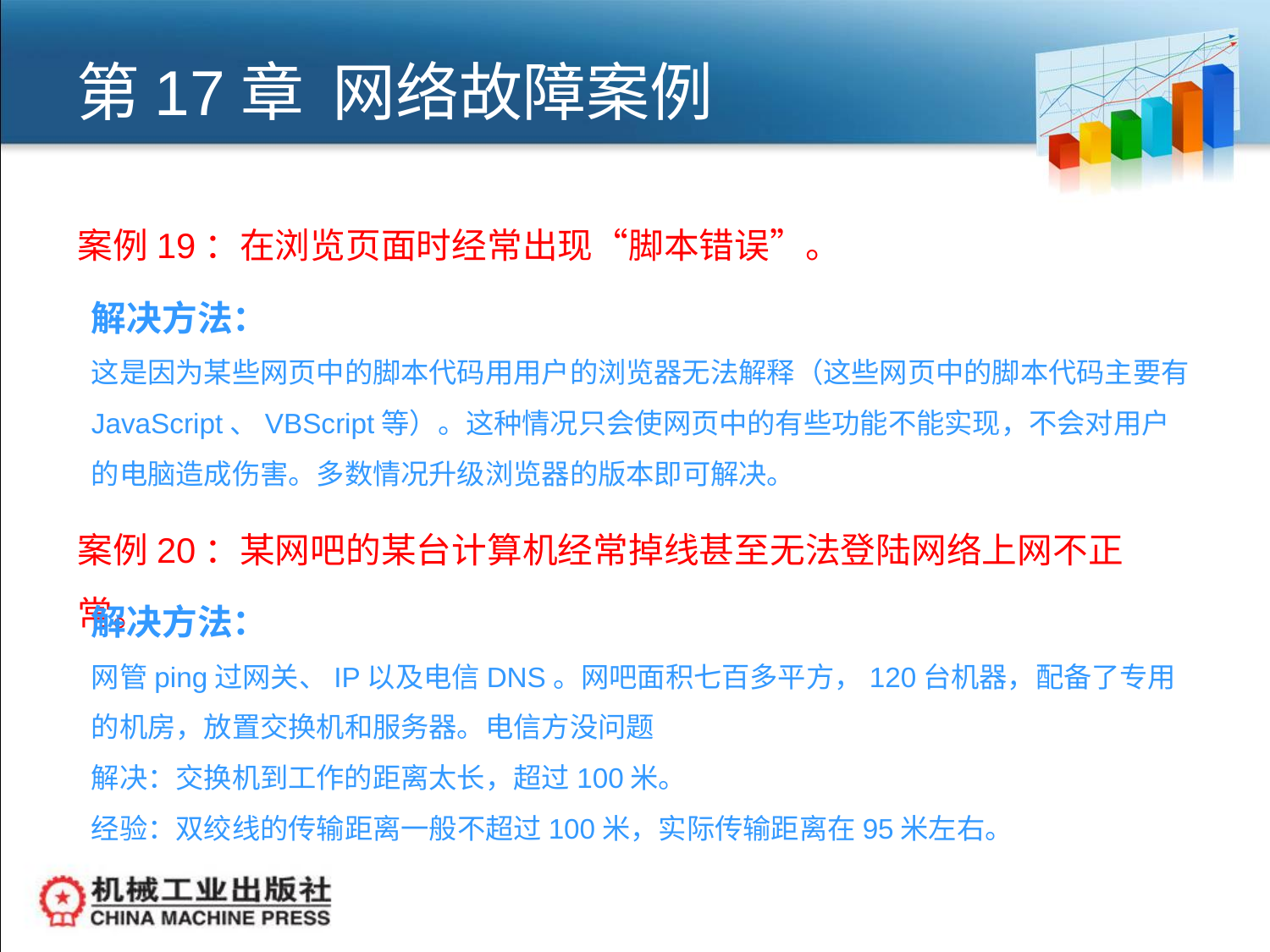

# 第17章  网络故障案例
案例19：在浏览页面时经常出现“脚本错误”。
解决方法：
这是因为某些网页中的脚本代码用用户的浏览器无法解释（这些网页中的脚本代码主要有JavaScript、VBScript等）。这种情况只会使网页中的有些功能不能实现，不会对用户的电脑造成伤害。多数情况升级浏览器的版本即可解决。
案例20：某网吧的某台计算机经常掉线甚至无法登陆网络上网不正常。
解决方法：
网管ping过网关、IP以及电信DNS。网吧面积七百多平方，120台机器，配备了专用的机房，放置交换机和服务器。电信方没问题
解决：交换机到工作的距离太长，超过100米。
经验：双绞线的传输距离一般不超过100米，实际传输距离在95米左右。